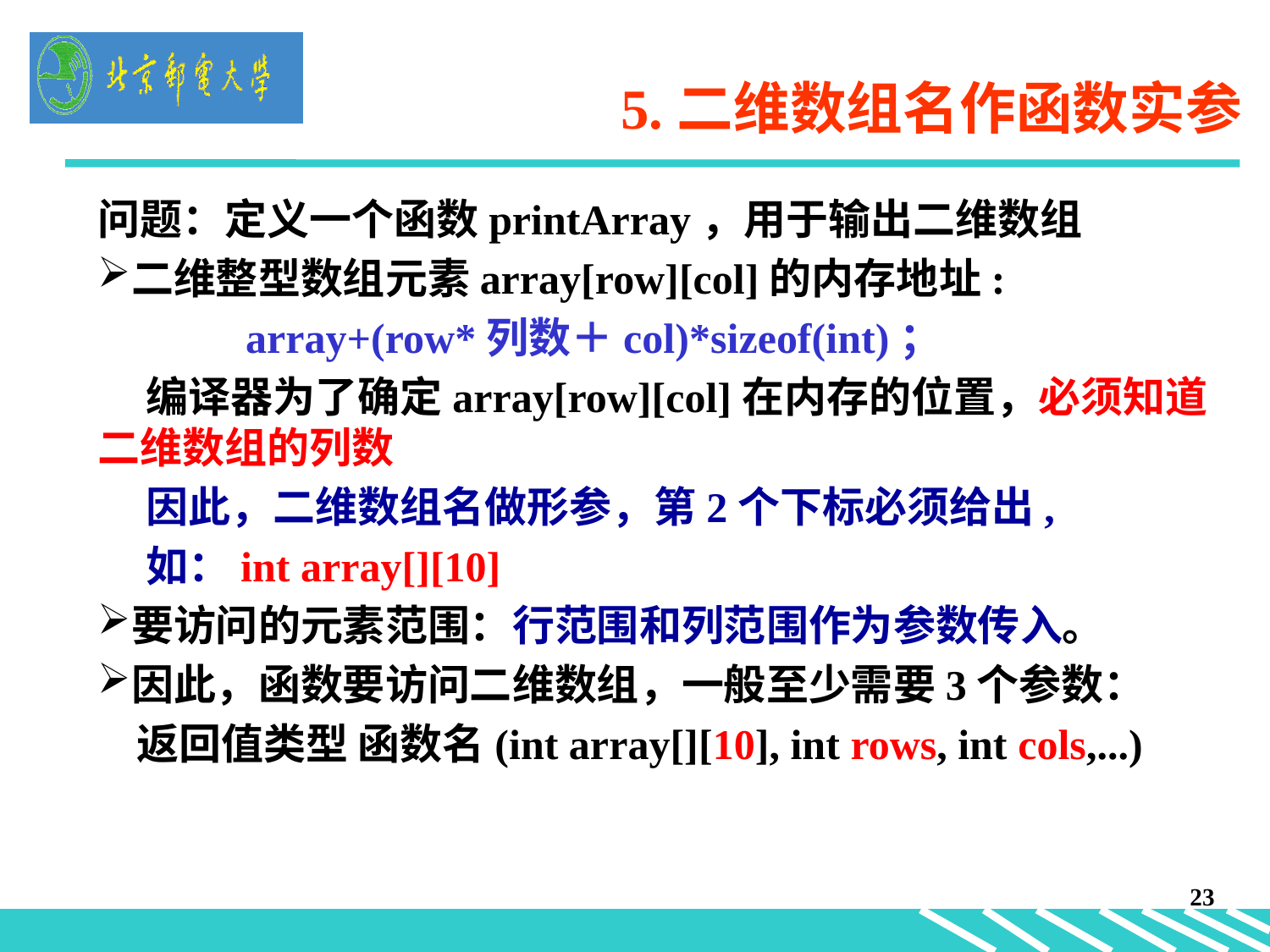

# 5.二维数组名作函数实参
问题：定义一个函数printArray，用于输出二维数组
二维整型数组元素array[row][col]的内存地址:
              array+(row*列数＋col)*sizeof(int)；
    编译器为了确定array[row][col]在内存的位置，必须知道二维数组的列数
    因此，二维数组名做形参，第2个下标必须给出,
    如：int array[][10]
要访问的元素范围：行范围和列范围作为参数传入。
因此，函数要访问二维数组，一般至少需要3个参数：
   返回值类型 函数名(int array[][10], int rows, int cols,...)

23